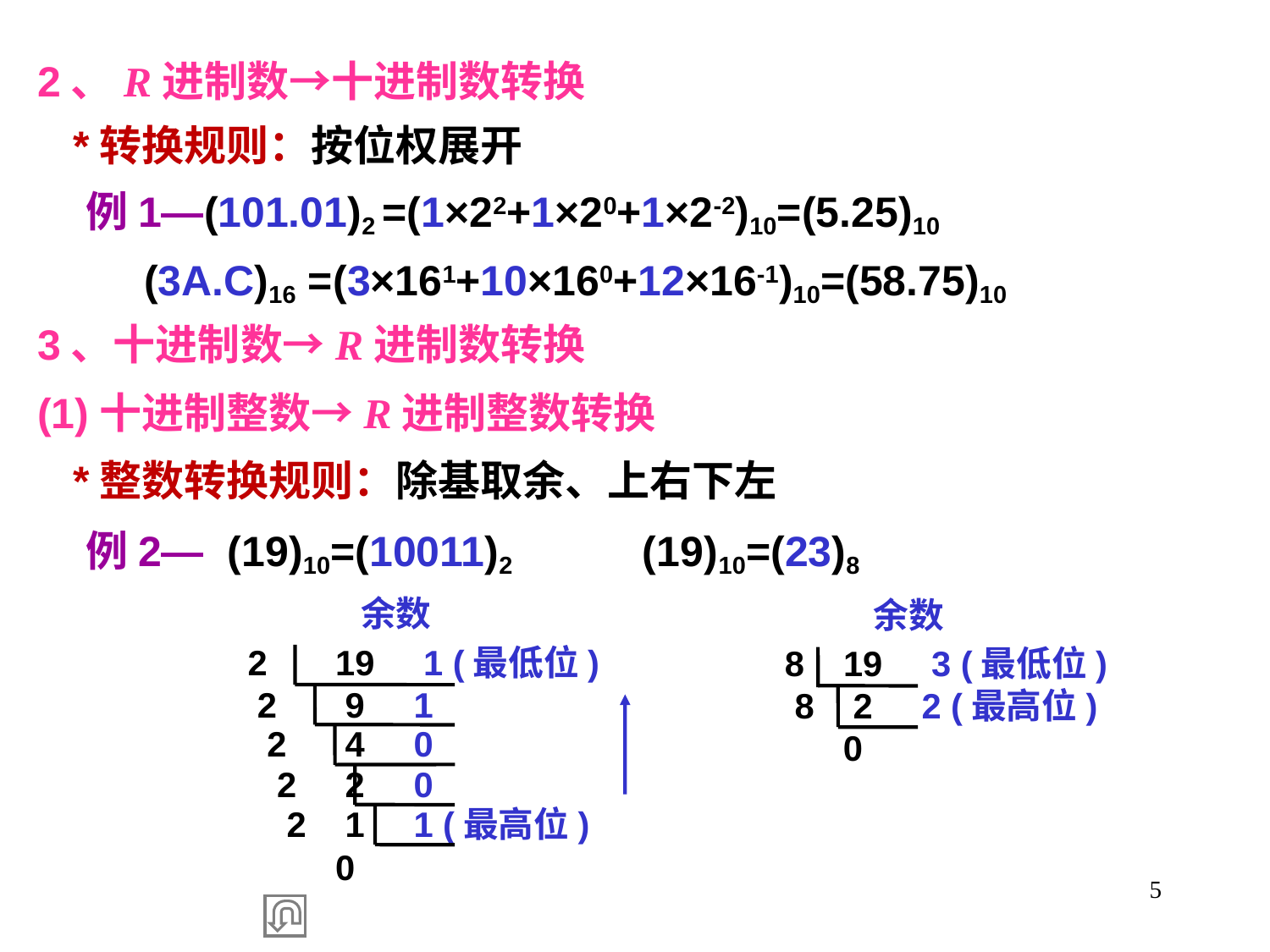

2、R进制数→十进制数转换
   *转换规则：按位权展开
    例1—(101.01)2 =(1×22+1×20+1×2-2)10=(5.25)10
         (3A.C)16 =(3×161+10×160+12×16-1)10=(58.75)10
3、十进制数→R进制数转换
(1)十进制整数→R进制整数转换
   *整数转换规则：除基取余、上右下左
    例2—  (19)10=(10011)2           (19)10=(23)8
             余数
2       19     1 (最低位)
 2       9     1
  2      4     0
   2     2     0
    2    1     1 (最高位)
         0

          余数
8    19     3 (最低位)
 8    2     2 (最高位)
      0

5